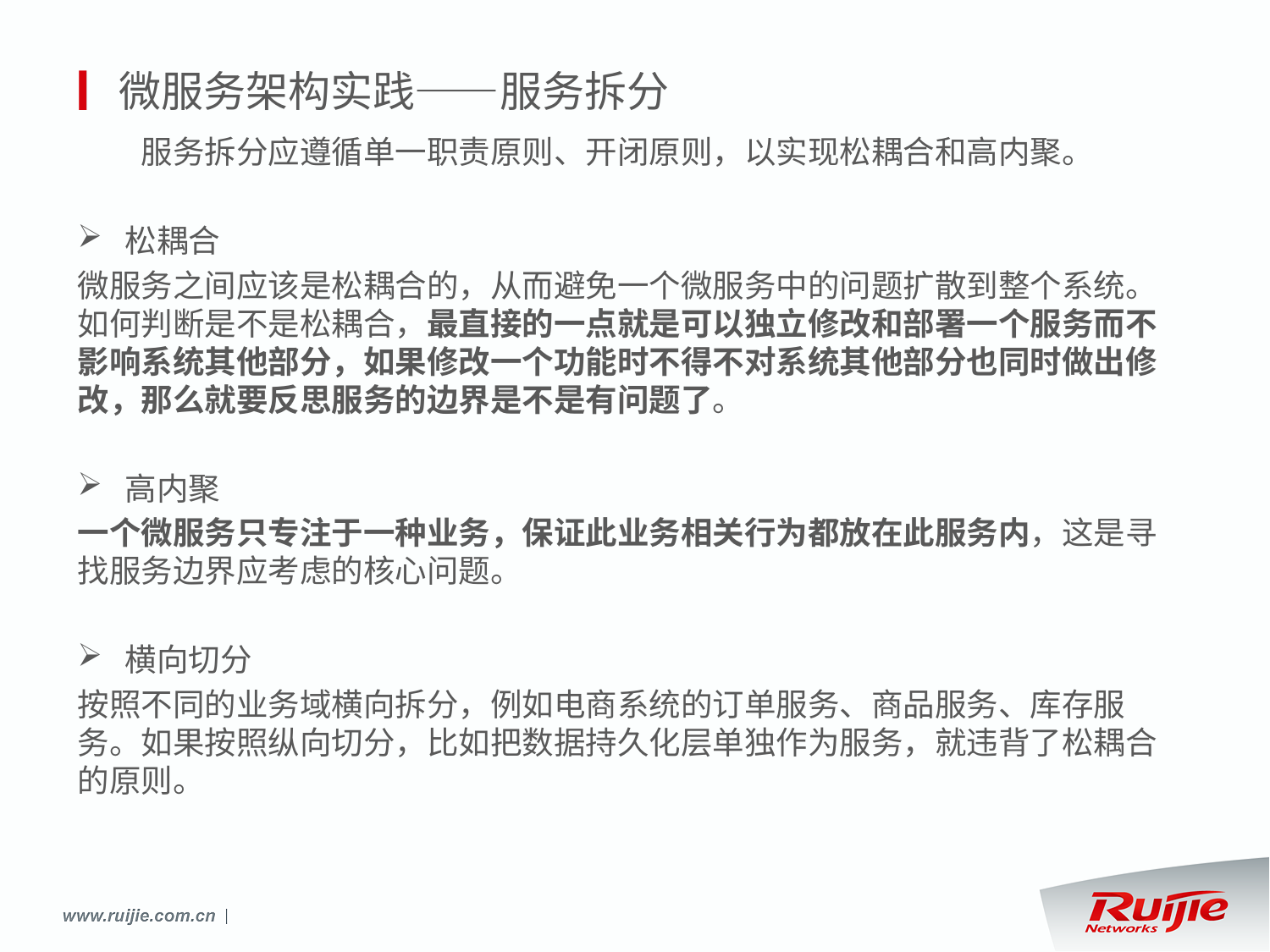

# 微服务架构实践——服务拆分
服务拆分应遵循单一职责原则、开闭原则，以实现松耦合和高内聚。

松耦合
微服务之间应该是松耦合的，从而避免一个微服务中的问题扩散到整个系统。如何判断是不是松耦合，最直接的一点就是可以独立修改和部署一个服务而不影响系统其他部分，如果修改一个功能时不得不对系统其他部分也同时做出修改，那么就要反思服务的边界是不是有问题了。

高内聚
一个微服务只专注于一种业务，保证此业务相关行为都放在此服务内，这是寻找服务边界应考虑的核心问题。

横向切分
按照不同的业务域横向拆分，例如电商系统的订单服务、商品服务、库存服务。如果按照纵向切分，比如把数据持久化层单独作为服务，就违背了松耦合的原则。